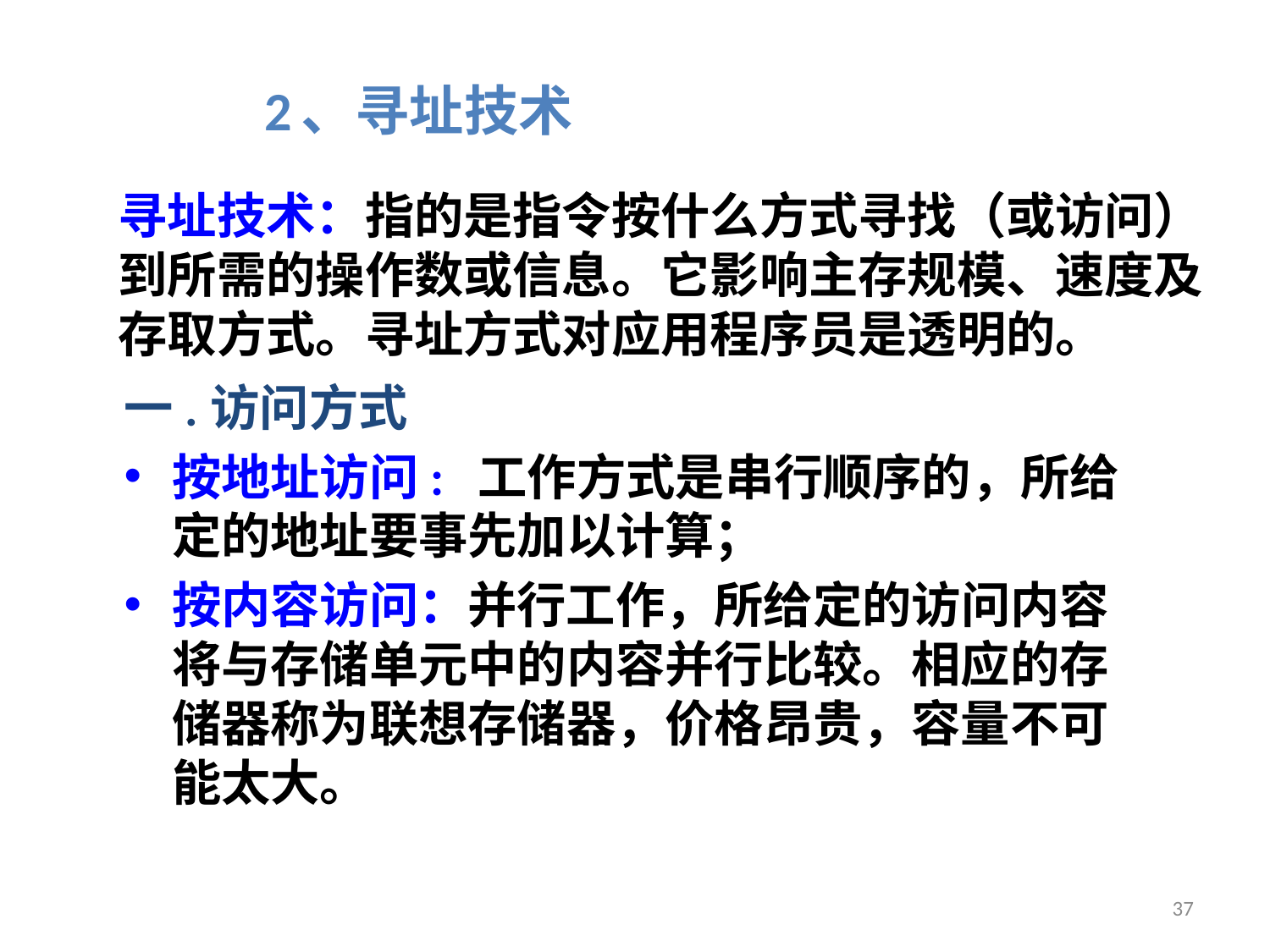

2、寻址技术
寻址技术：指的是指令按什么方式寻找（或访问）到所需的操作数或信息。它影响主存规模、速度及存取方式。寻址方式对应用程序员是透明的。
一.访问方式
按地址访问:  工作方式是串行顺序的，所给定的地址要事先加以计算；
按内容访问：并行工作，所给定的访问内容将与存储单元中的内容并行比较。相应的存储器称为联想存储器，价格昂贵，容量不可能太大。
37